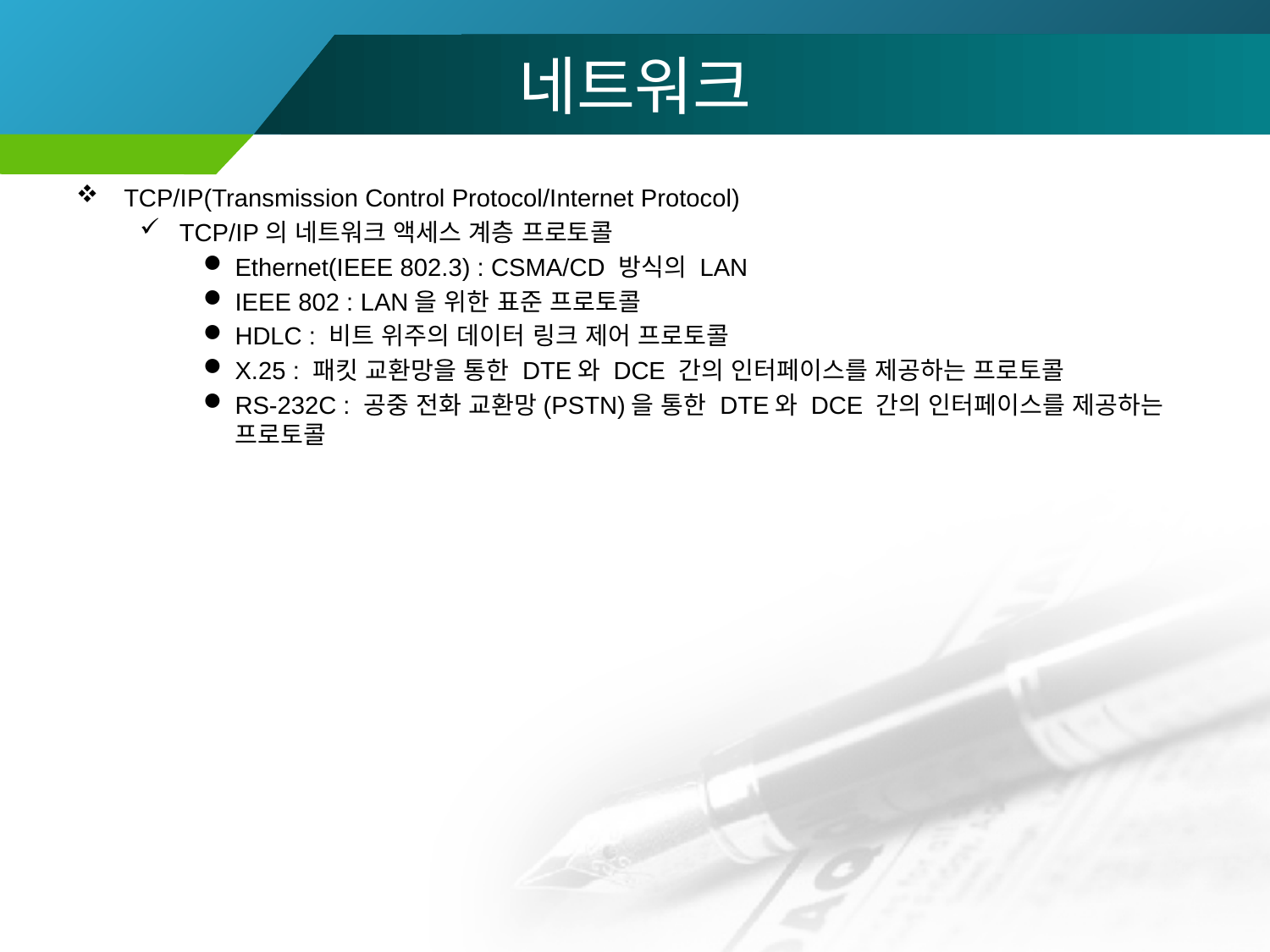

# 네트워크
TCP/IP(Transmission Control Protocol/Internet Protocol)
TCP/IP의 네트워크 액세스 계층 프로토콜
Ethernet(IEEE 802.3) : CSMA/CD 방식의 LAN
IEEE 802 : LAN을 위한 표준 프로토콜
HDLC : 비트 위주의 데이터 링크 제어 프로토콜
X.25 : 패킷 교환망을 통한 DTE와 DCE 간의 인터페이스를 제공하는 프로토콜
RS-232C : 공중 전화 교환망(PSTN)을 통한 DTE와 DCE 간의 인터페이스를 제공하는 프로토콜